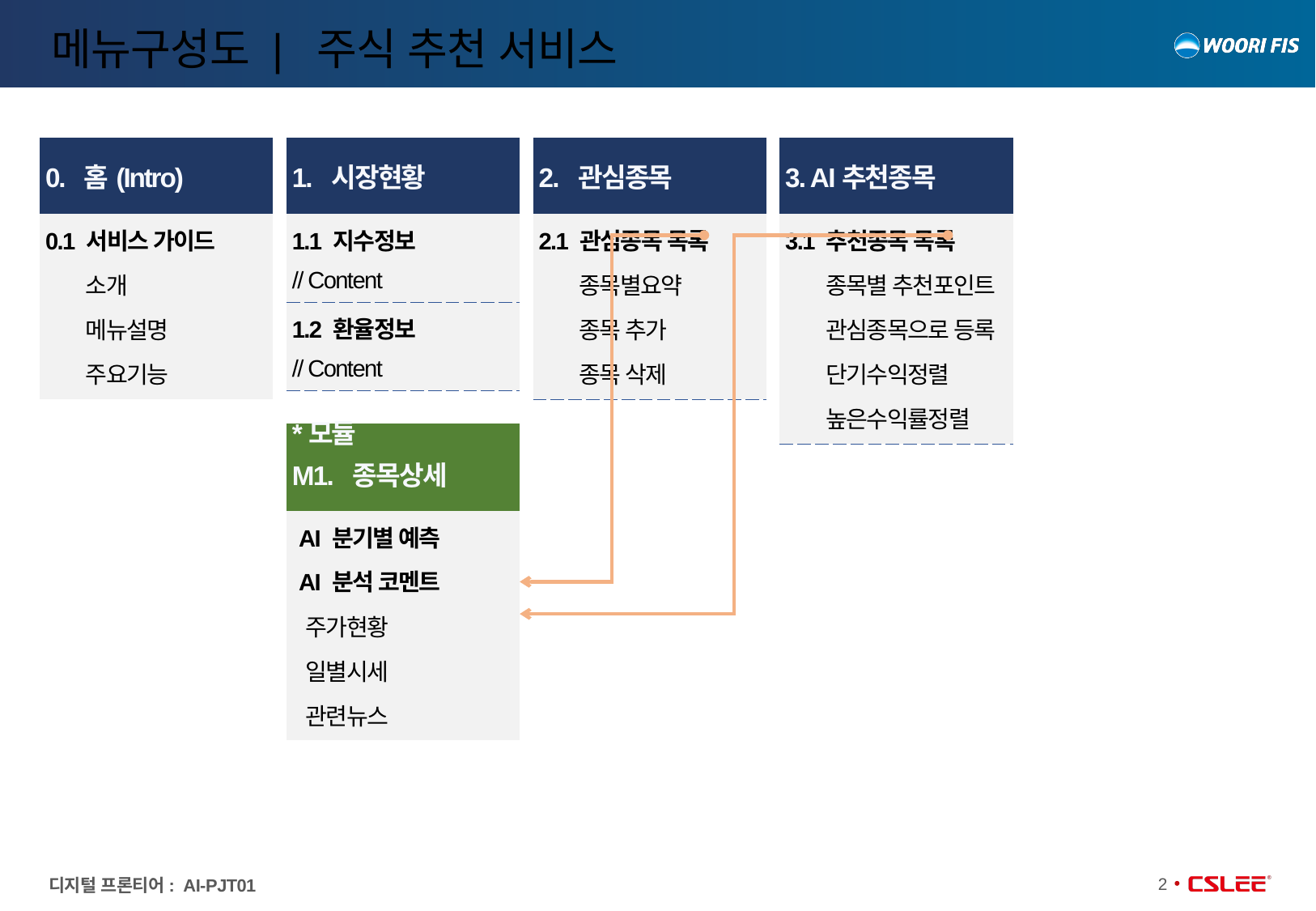

# 메뉴구성도 |  주식 추천 서비스
| 0. 홈(Intro) |
| --- |
| 0.1 서비스 가이드 소개 메뉴설명 주요기능 |
| 1. 시장현황 |
| --- |
| 1.1 지수정보 // Content |
| 1.2 환율정보 // Content |
| 2. 관심종목 |
| --- |
| 2.1 관심종목 목록 종목별요약 종목 추가 종목 삭제 |
| 3. AI추천종목 |
| --- |
| 3.1 추천종목 목록 종목별 추천포인트 관심종목으로 등록 단기수익정렬 높은수익률정렬 |
| \*모듈 M1. 종목상세 |
| --- |
| AI 분기별 예측 AI 분석 코멘트 주가현황 일별시세 관련뉴스 |